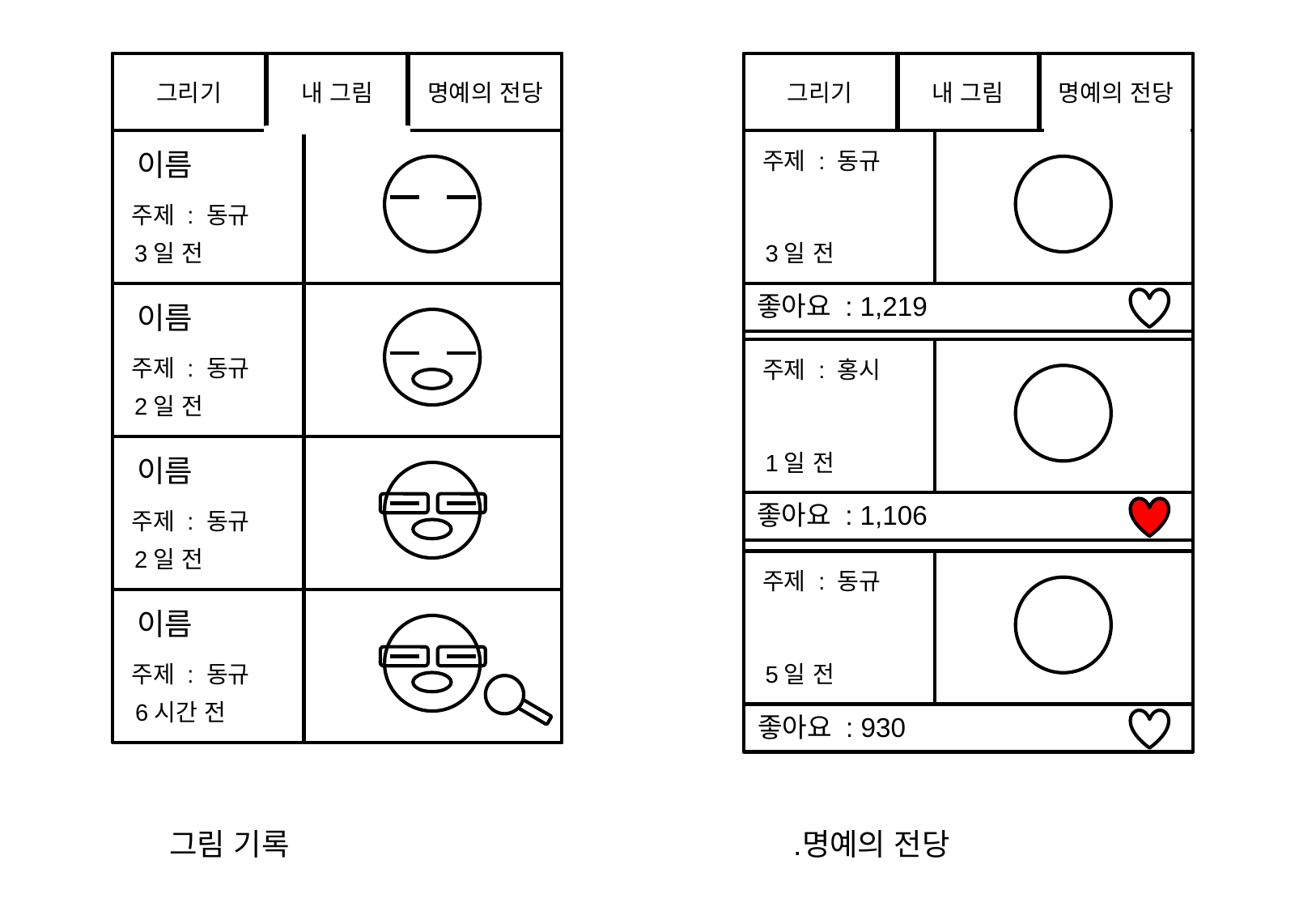

그리기
내 그림
명예의 전당

그리기
내 그림
명예의 전당

주제 : 동규

3일 전

좋아요 : 1,219

주제 : 홍시

1일 전

좋아요 : 1,106

주제 : 동규

5일 전

좋아요 : 930

명예의 전당

이름
주제 : 동규
3일 전

이름
주제 : 동규
2일 전

이름
주제 : 동규
2일 전

이름
주제 : 동규
6시간 전

그림 기록
.